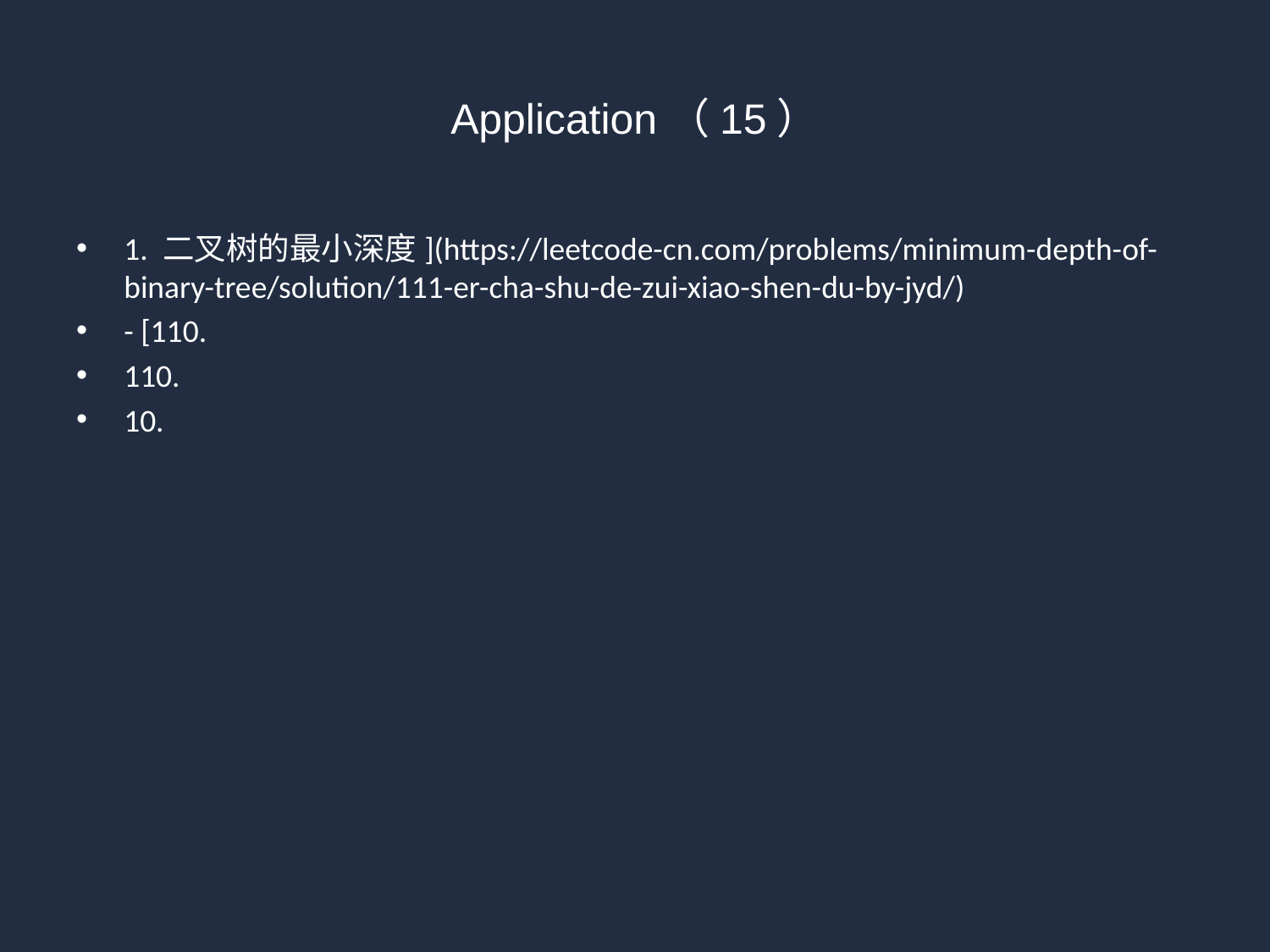

# Application（15）
1. 二叉树的最小深度](https://leetcode-cn.com/problems/minimum-depth-of-binary-tree/solution/111-er-cha-shu-de-zui-xiao-shen-du-by-jyd/)
- [110.
110.
10.